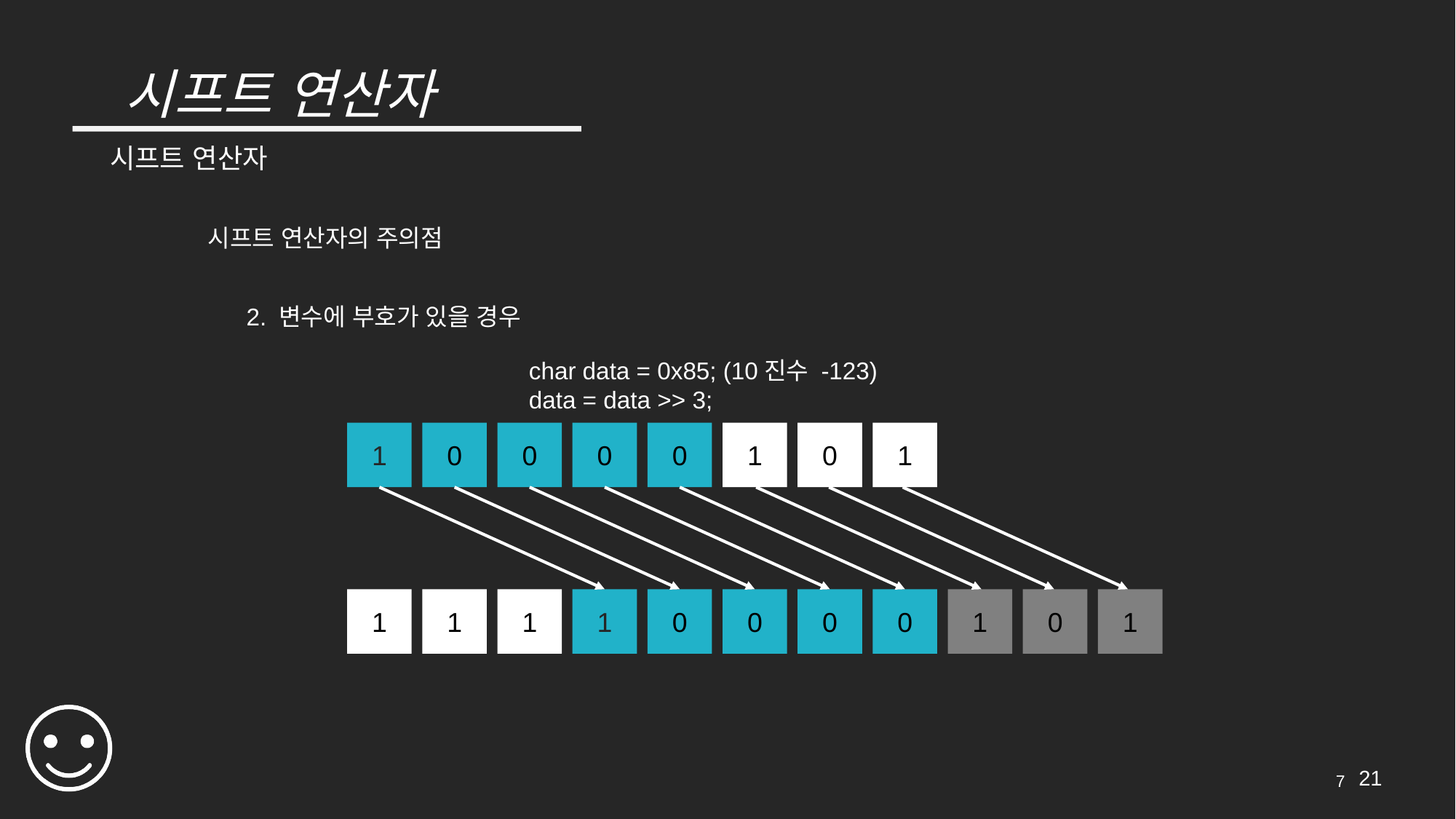

# 시프트 연산자

시프트 연산자
시프트 연산자의 주의점
2. 변수에 부호가 있을 경우
char data = 0x85; (10진수 -123)
data = data >> 3;
1
0
0
0
0
1
0
1
1
1
1
1
0
0
0
0
1
0
1
7